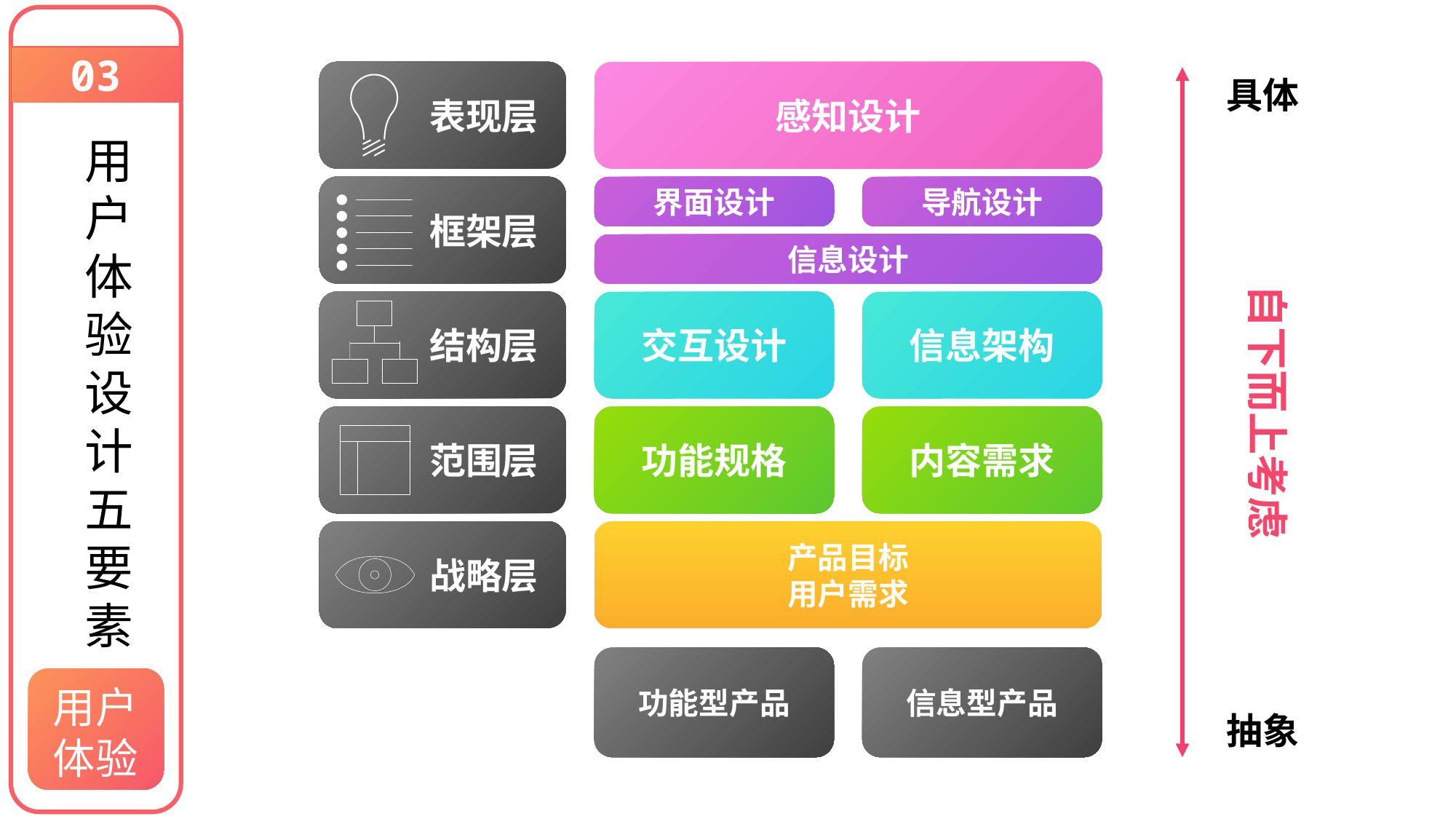

03
         表现层
感知设计
具体

用户体验设计五要素
         框架层
界面设计
导航设计

信息设计
自下而上考虑
         结构层
交互设计
信息架构

         范围层
功能规格
内容需求

         战略层
产品目标
用户需求

战略层
功能型产品
信息型产品

用户体验
抽象